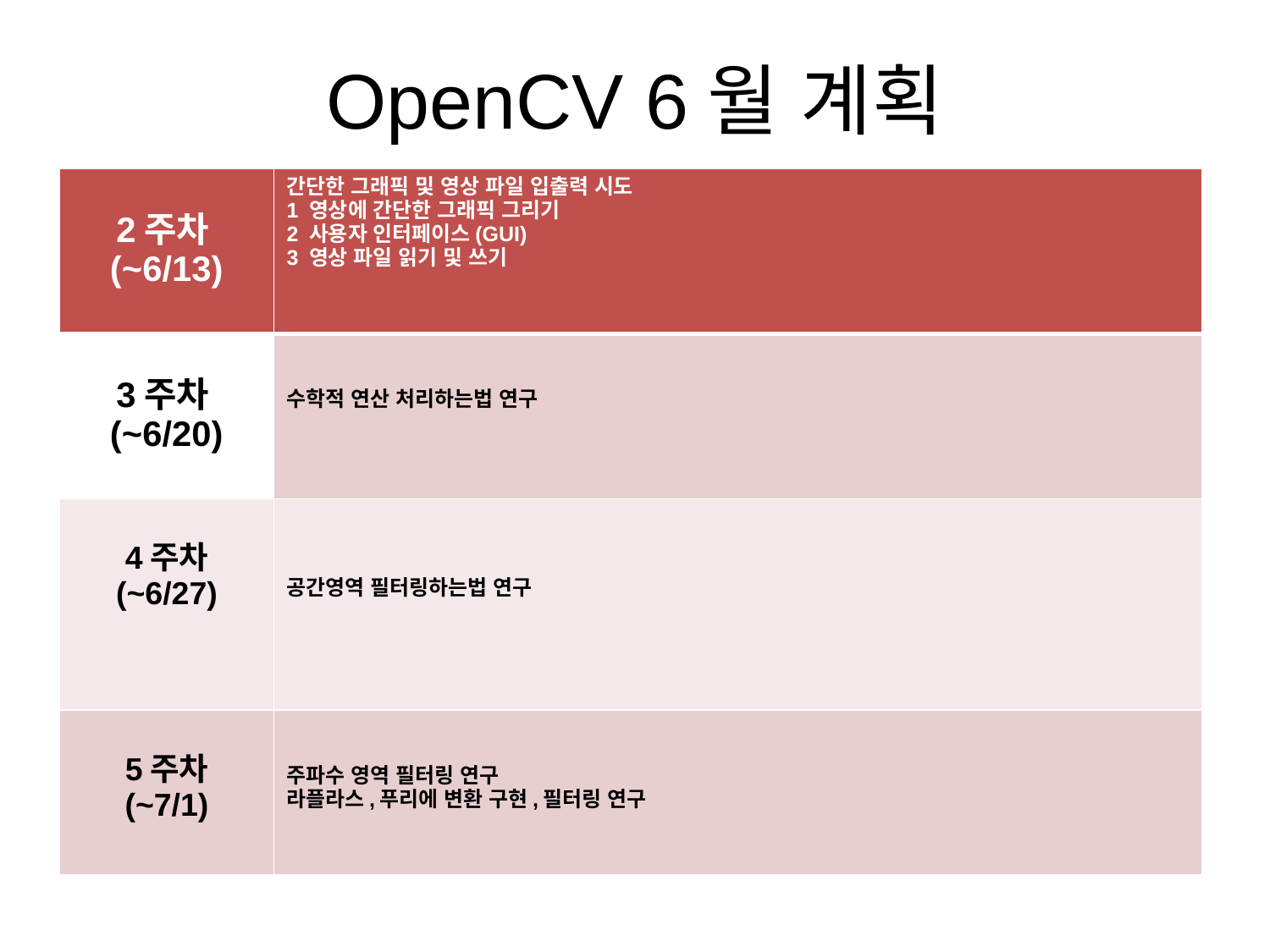

# OpenCV 6월 계획
| 2주차(~6/13) | 간단한 그래픽 및 영상 파일 입출력 시도 1 영상에 간단한 그래픽 그리기 2 사용자 인터페이스(GUI) 3 영상 파일 읽기 및 쓰기 |
| --- | --- |
| 3주차(~6/20) | 수학적 연산 처리하는법 연구 |
| 4주차 (~6/27) | 공간영역 필터링하는법 연구 |
| 5주차 (~7/1) | 주파수 영역 필터링 연구 라플라스,푸리에 변환 구현,필터링 연구 |